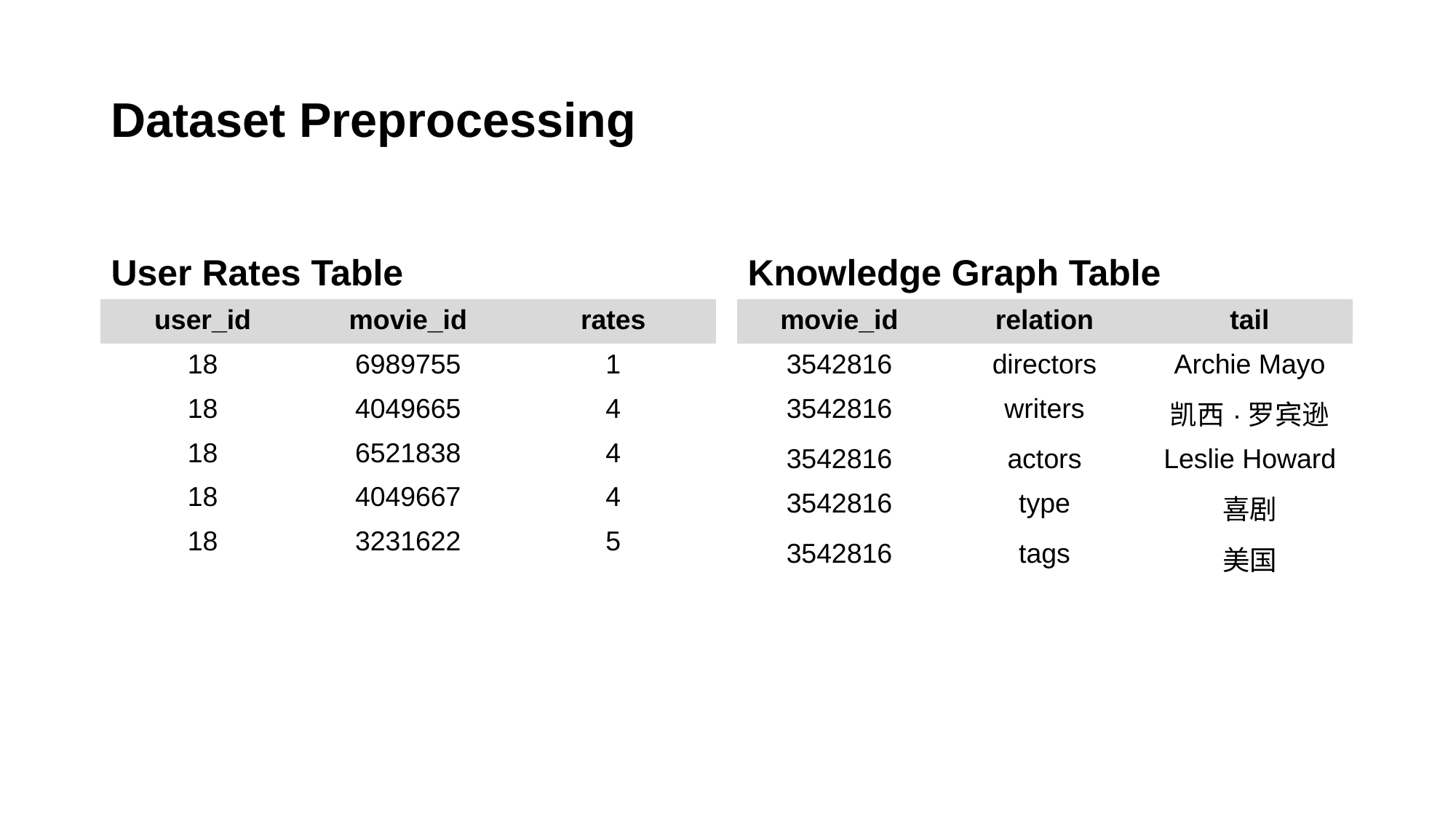

# Dataset Preprocessing
User Rates Table
Knowledge Graph Table
| user\_id | movie\_id | rates |
| --- | --- | --- |
| 18 | 6989755 | 1 |
| 18 | 4049665 | 4 |
| 18 | 6521838 | 4 |
| 18 | 4049667 | 4 |
| 18 | 3231622 | 5 |
| movie\_id | relation | tail |
| --- | --- | --- |
| 3542816 | directors | Archie Mayo |
| 3542816 | writers | 凯西·罗宾逊 |
| 3542816 | actors | Leslie Howard |
| 3542816 | type | 喜剧 |
| 3542816 | tags | 美国 |